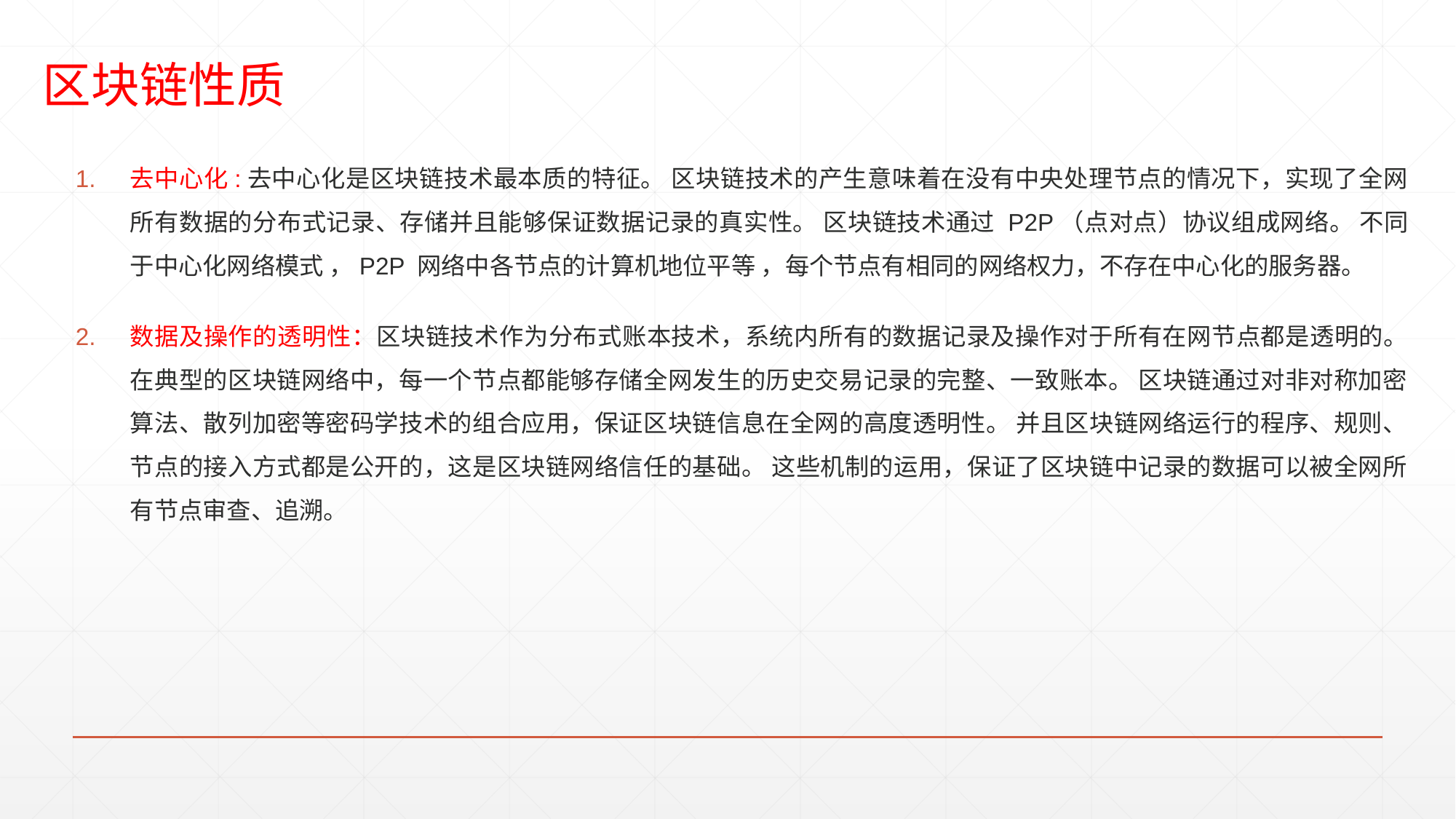

# 区块链性质
去中心化:去中心化是区块链技术最本质的特征。 区块链技术的产生意味着在没有中央处理节点的情况下，实现了全网所有数据的分布式记录、存储并且能够保证数据记录的真实性。 区块链技术通过 P2P（点对点）协议组成网络。 不同于中心化网络模式 ，P2P 网络中各节点的计算机地位平等 ，每个节点有相同的网络权力，不存在中心化的服务器。
数据及操作的透明性：区块链技术作为分布式账本技术，系统内所有的数据记录及操作对于所有在网节点都是透明的。 在典型的区块链网络中，每一个节点都能够存储全网发生的历史交易记录的完整、一致账本。 区块链通过对非对称加密算法、散列加密等密码学技术的组合应用，保证区块链信息在全网的高度透明性。 并且区块链网络运行的程序、规则、节点的接入方式都是公开的，这是区块链网络信任的基础。 这些机制的运用，保证了区块链中记录的数据可以被全网所有节点审查、追溯。